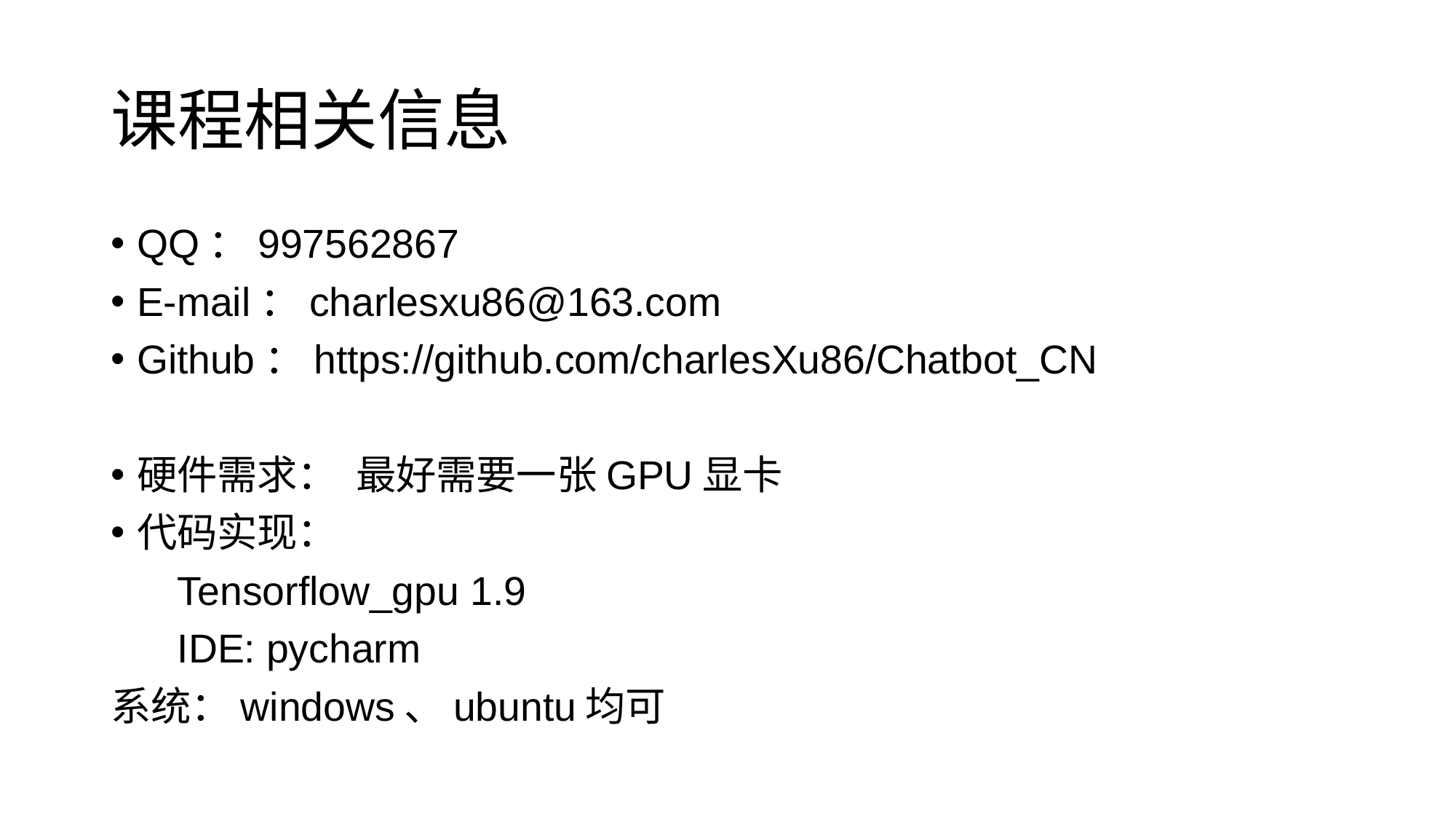

# 课程相关信息
QQ：997562867
E-mail：charlesxu86@163.com
Github：https://github.com/charlesXu86/Chatbot_CN

硬件需求：  最好需要一张GPU显卡
代码实现：
      Tensorflow_gpu 1.9
      IDE: pycharm
系统：windows、ubuntu均可